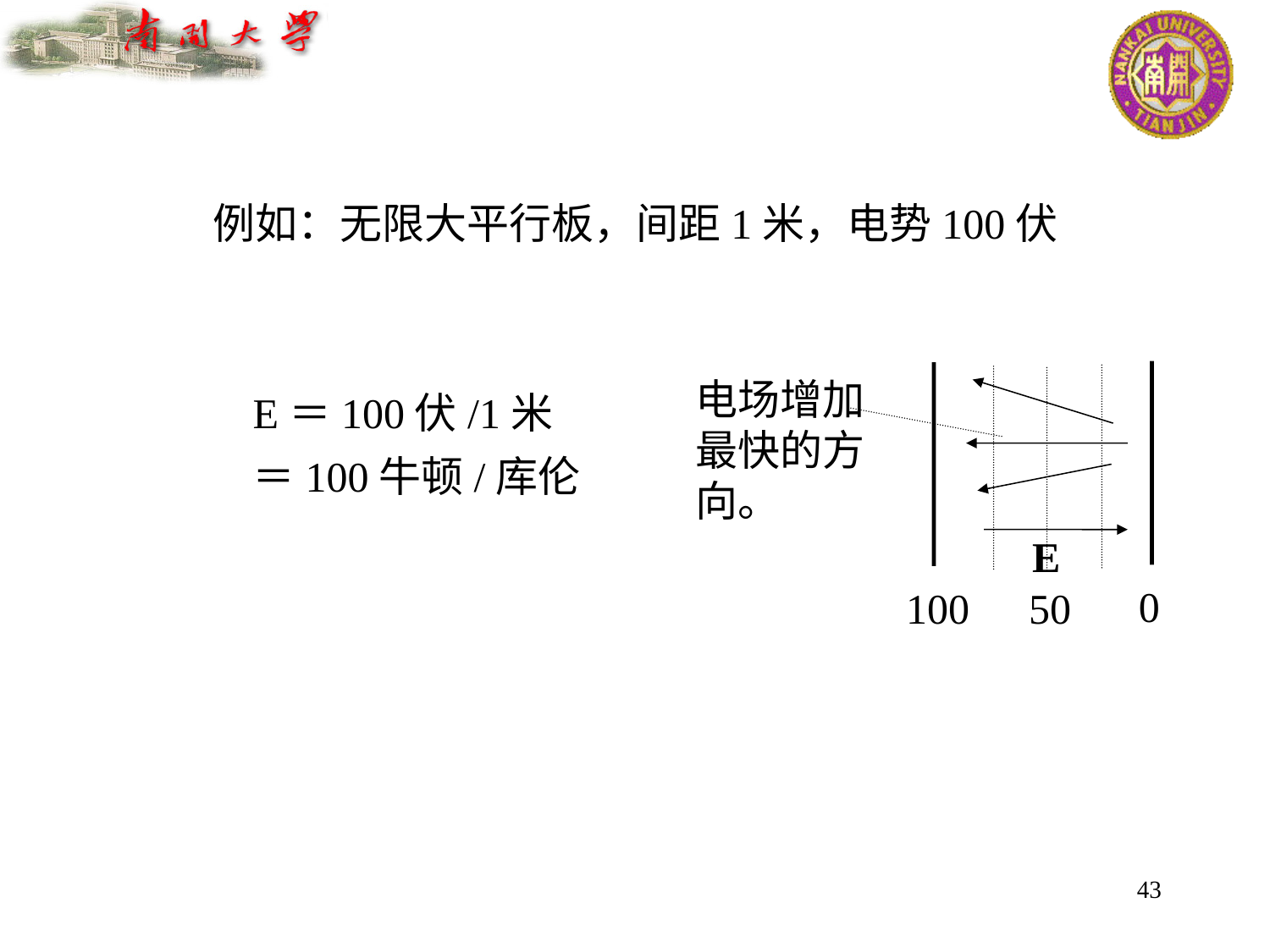

例如：无限大平行板，间距1米，电势100伏

E＝100伏/1米
＝100牛顿/库伦

电场增加
最快的方向。

E

0
100
50
43